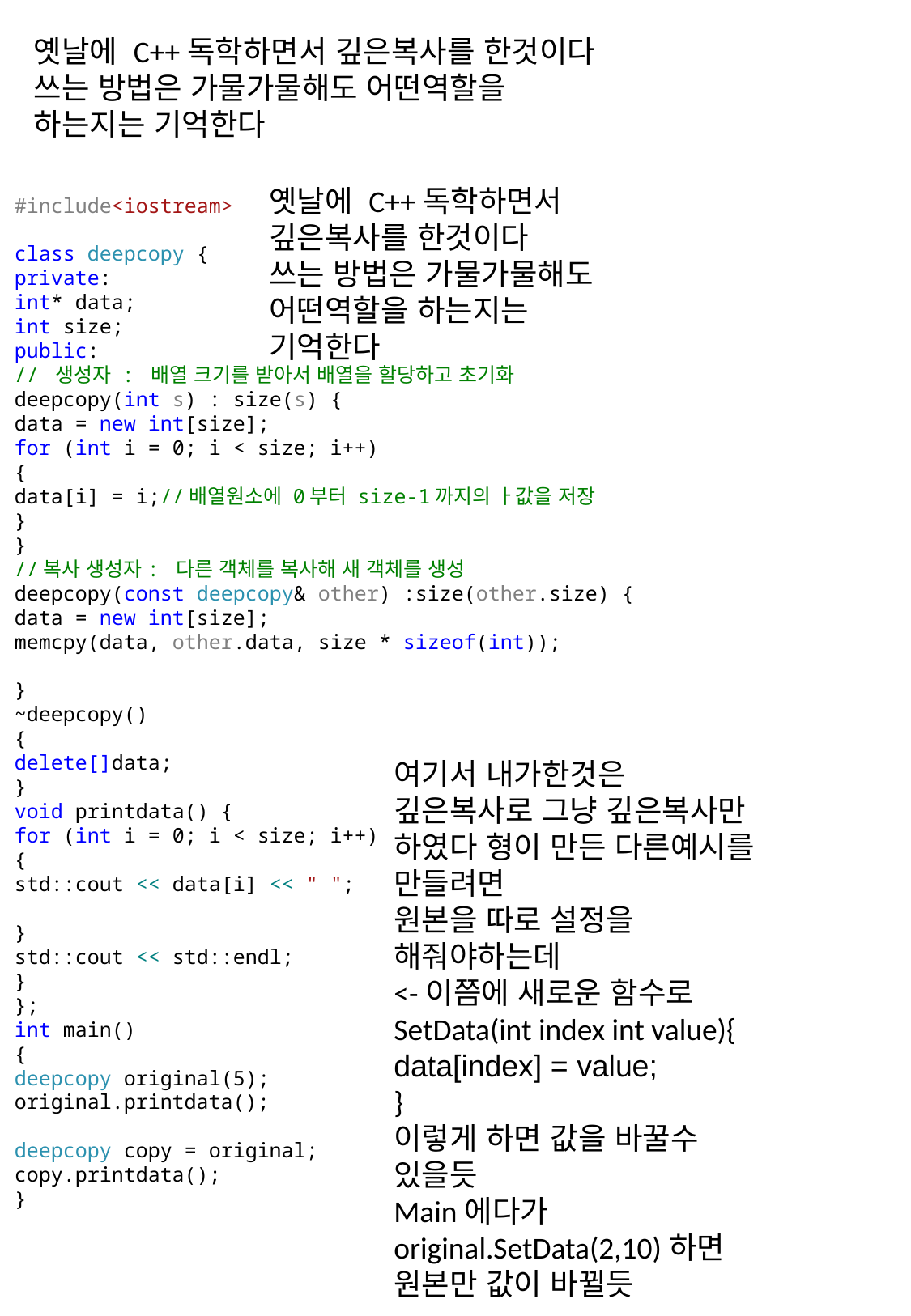

옛날에 C++독학하면서 깊은복사를 한것이다
쓰는 방법은 가물가물해도 어떤역할을 하는지는 기억한다
옛날에 C++독학하면서 깊은복사를 한것이다
쓰는 방법은 가물가물해도 어떤역할을 하는지는 기억한다
#include<iostream>

class deepcopy {
private:
int* data;
int size;
public:
// 생성자 : 배열 크기를 받아서 배열을 할당하고 초기화
deepcopy(int s) : size(s) {
data = new int[size];
for (int i = 0; i < size; i++)
{
data[i] = i;//배열원소에 0부터 size-1까지의 ㅏ값을 저장
}
}
//복사 생성자: 다른 객체를 복사해 새 객체를 생성
deepcopy(const deepcopy& other) :size(other.size) {
data = new int[size];
memcpy(data, other.data, size * sizeof(int));

}
~deepcopy()
{
delete[]data;
}
void printdata() {
for (int i = 0; i < size; i++)
{
std::cout << data[i] << " ";

}
std::cout << std::endl;
}
};
int main()
{
deepcopy original(5);
original.printdata();

deepcopy copy = original;
copy.printdata();
}
여기서 내가한것은 깊은복사로 그냥 깊은복사만 하였다 형이 만든 다른예시를 만들려면
원본을 따로 설정을 해줘야하는데
<-이쯤에 새로운 함수로
SetData(int index int value){
data[index] = value;
}
이렇게 하면 값을 바꿀수 있을듯
Main에다가 original.SetData(2,10)하면 원본만 값이 바뀔듯